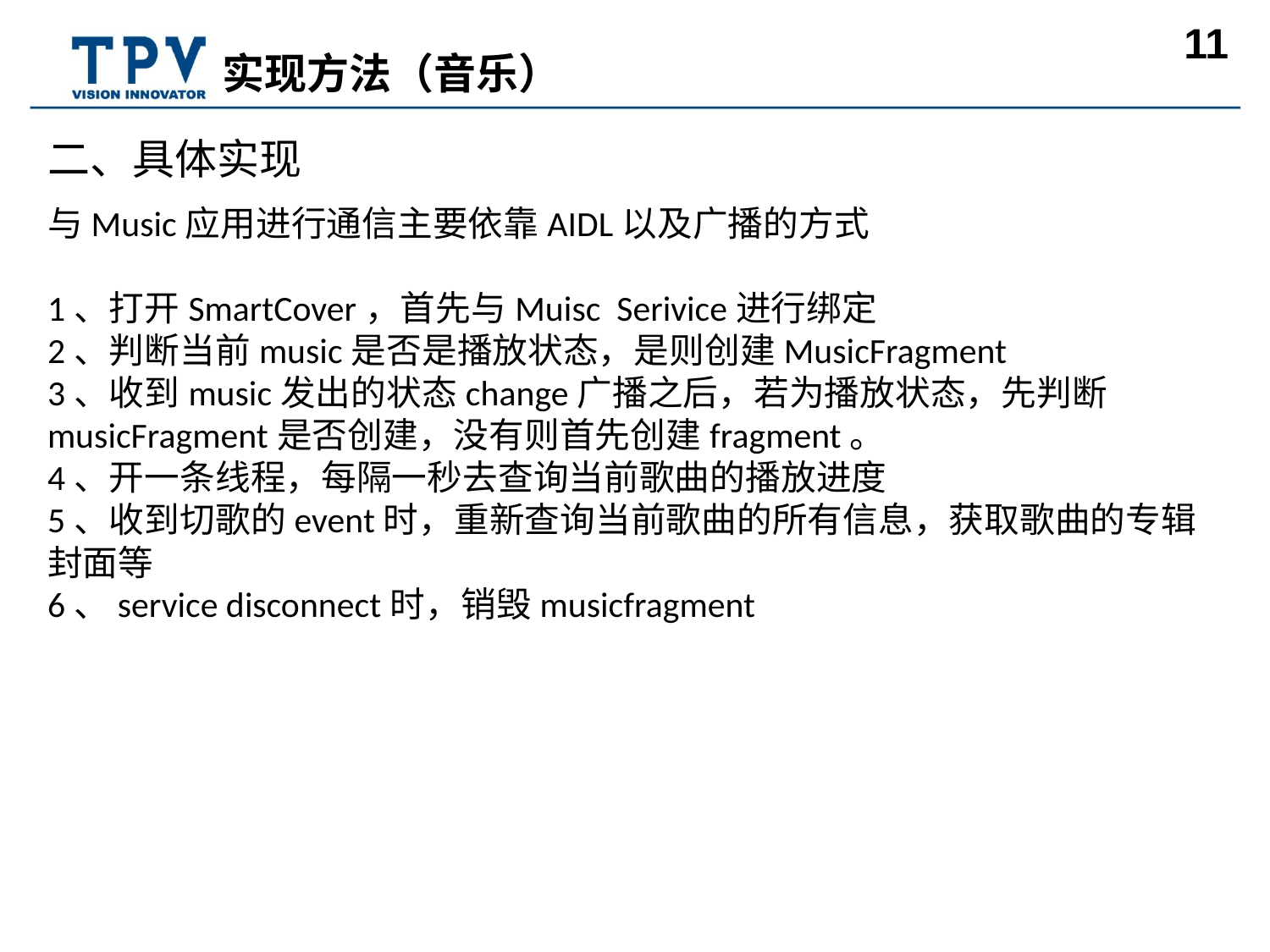

# 实现方法（音乐）
二、具体实现
与Music应用进行通信主要依靠AIDL以及广播的方式

1、打开SmartCover，首先与Muisc  Serivice进行绑定
2、判断当前music是否是播放状态，是则创建MusicFragment
3、收到music发出的状态change广播之后，若为播放状态，先判断musicFragment是否创建，没有则首先创建fragment。
4、开一条线程，每隔一秒去查询当前歌曲的播放进度
5、收到切歌的event时，重新查询当前歌曲的所有信息，获取歌曲的专辑封面等
6、service disconnect时，销毁musicfragment